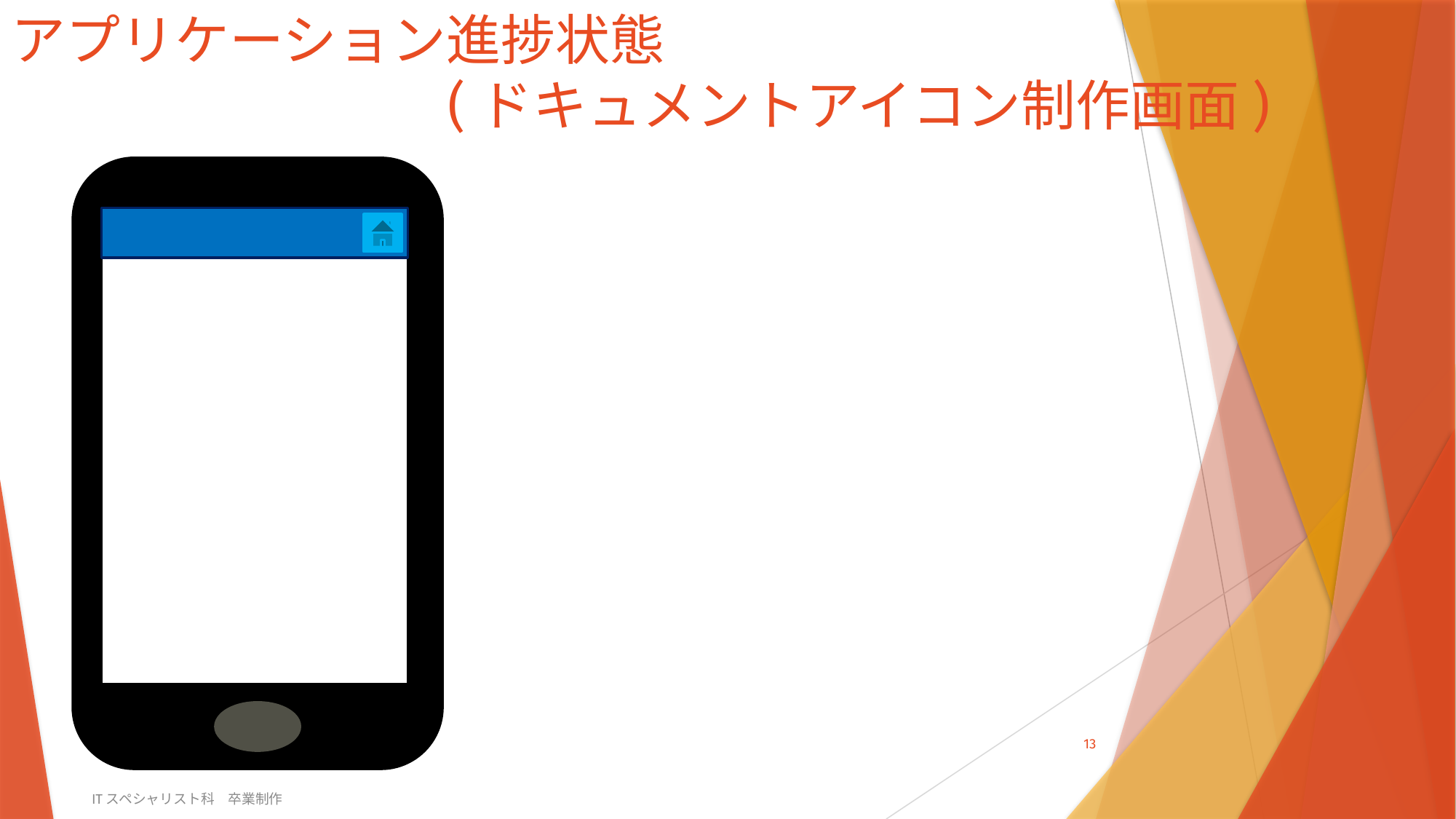

# アプリケーション進捗状態 (ドキュメントアイコン制作画面)

13
ITスペシャリスト科　卒業制作